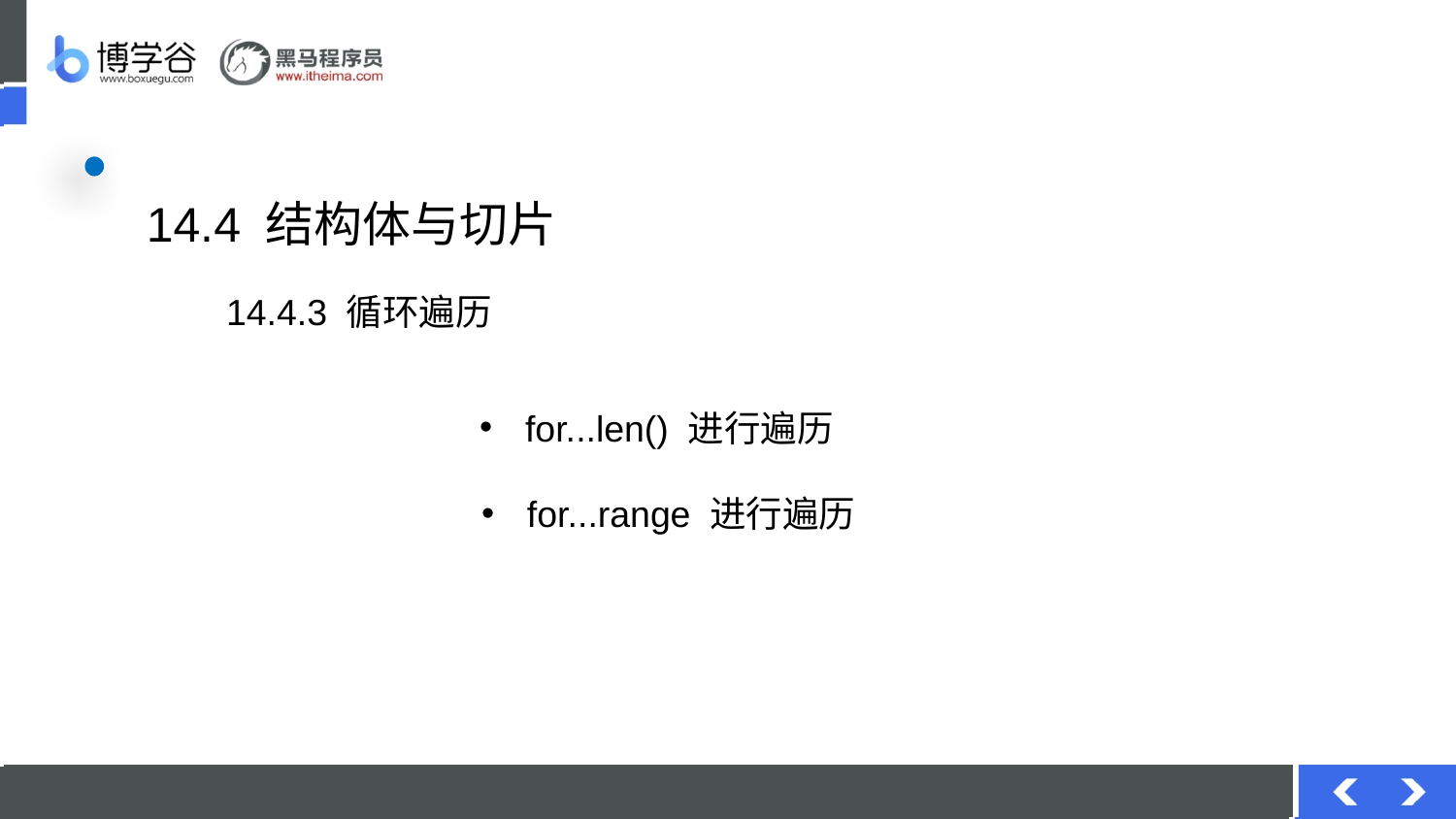

# 14.4 结构体与切片
14.4.3 循环遍历

for...len() 进行遍历
for...range 进行遍历